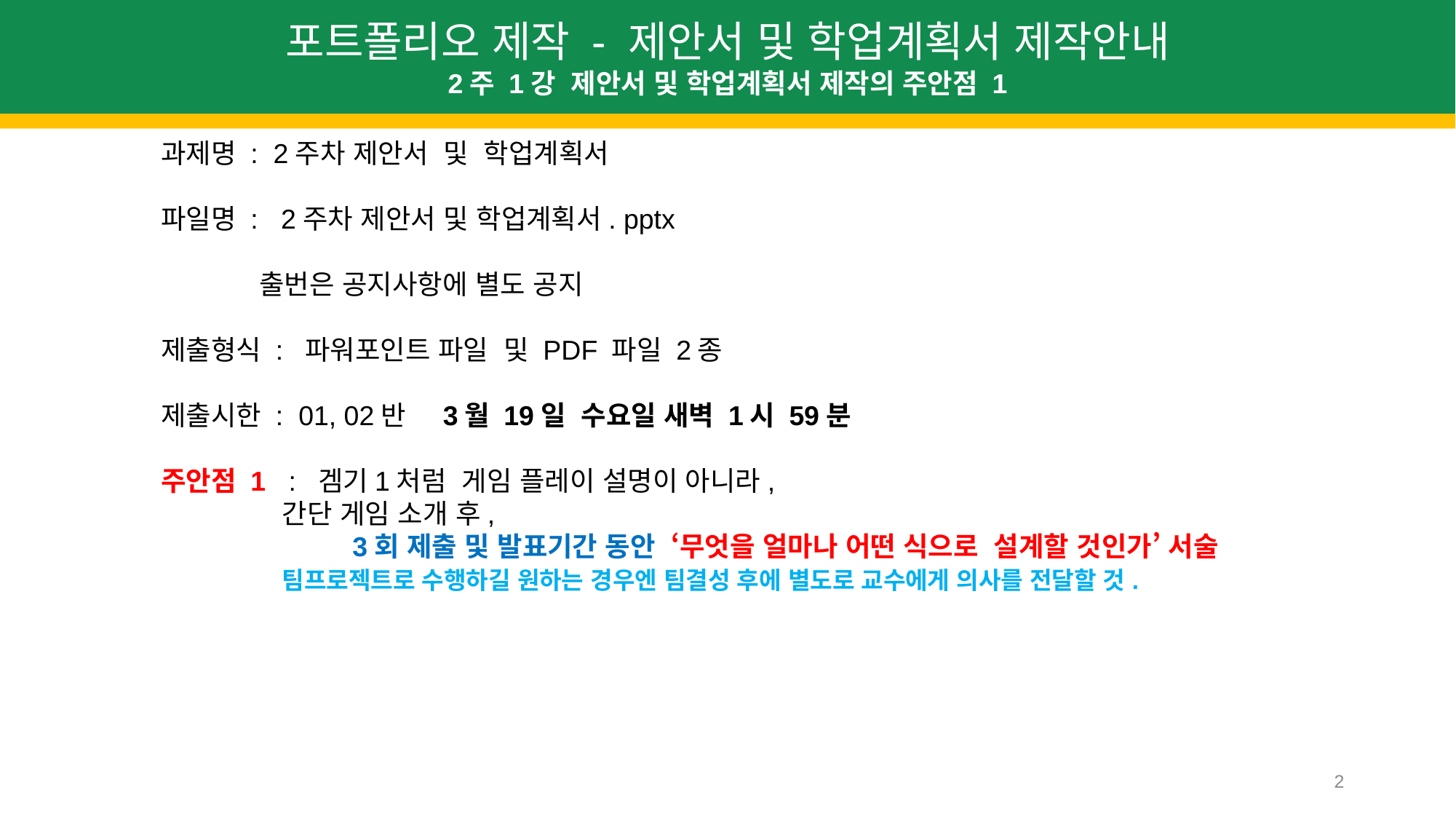

포트폴리오 제작 - 제안서 및 학업계획서 제작안내
 2주 1강  제안서 및 학업계획서 제작의 주안점 1
과제명 :  2주차 제안서  및  학업계획서

파일명 :   2주차 제안서 및 학업계획서. pptx

            출번은 공지사항에 별도 공지

제출형식 :  파워포인트 파일  및 PDF 파일 2종

제출시한 :  01, 02반    3월 19일  수요일 새벽 1시 59분

주안점 1   :  겜기1처럼  게임 플레이 설명이 아니라,
               간단 게임 소개 후,
               3회 제출 및 발표기간 동안  ‘무엇을 얼마나 어떤 식으로  설계할 것인가’ 서술
               팀프로젝트로 수행하길 원하는 경우엔 팀결성 후에 별도로 교수에게 의사를 전달할 것.
2